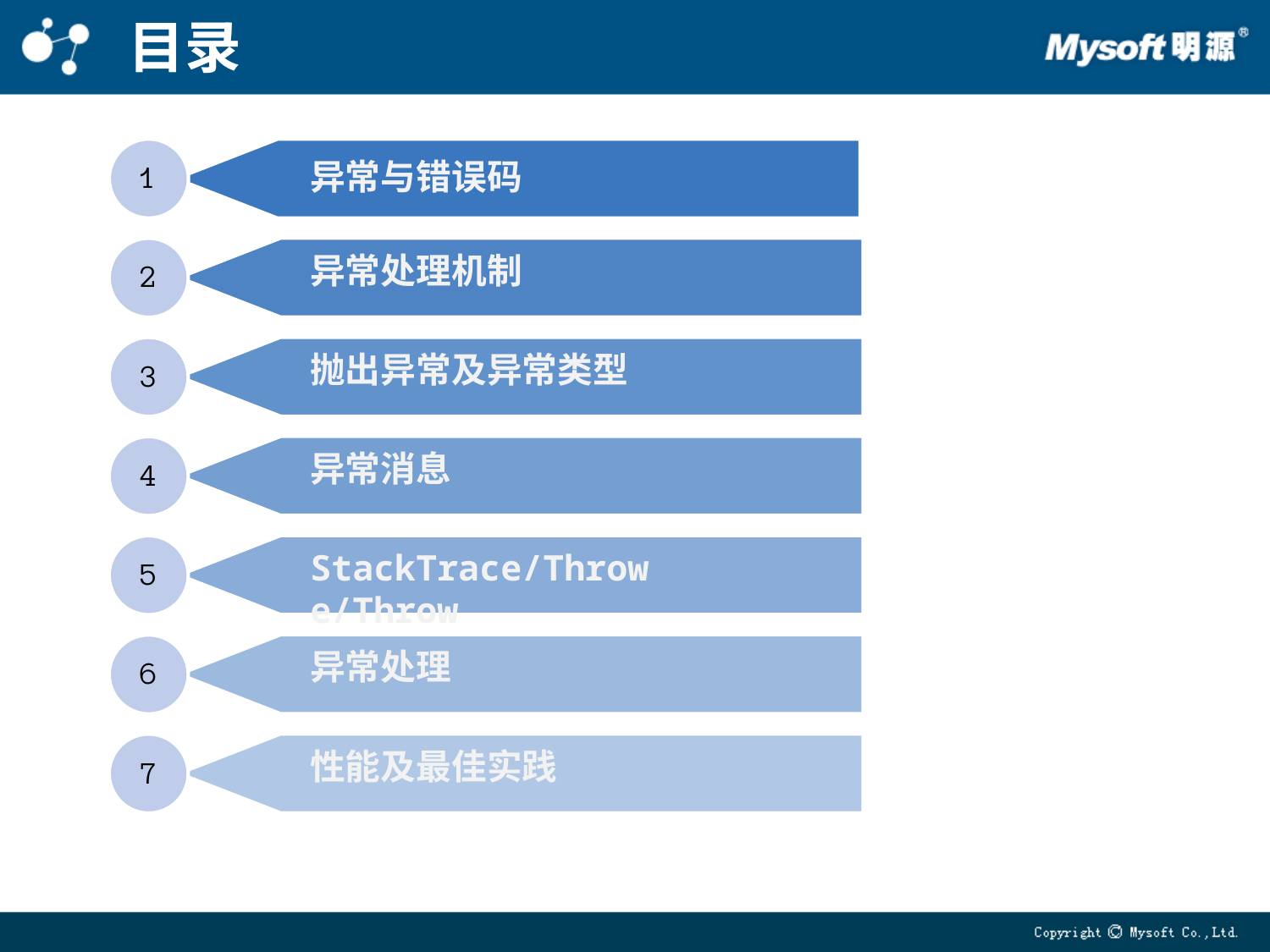

目录

 1

结语
异常与错误码

 2
异常处理机制

 3
抛出异常及异常类型

 4
异常消息

 5
StackTrace/Throw e/Throw

 6
异常处理

 7
性能及最佳实践